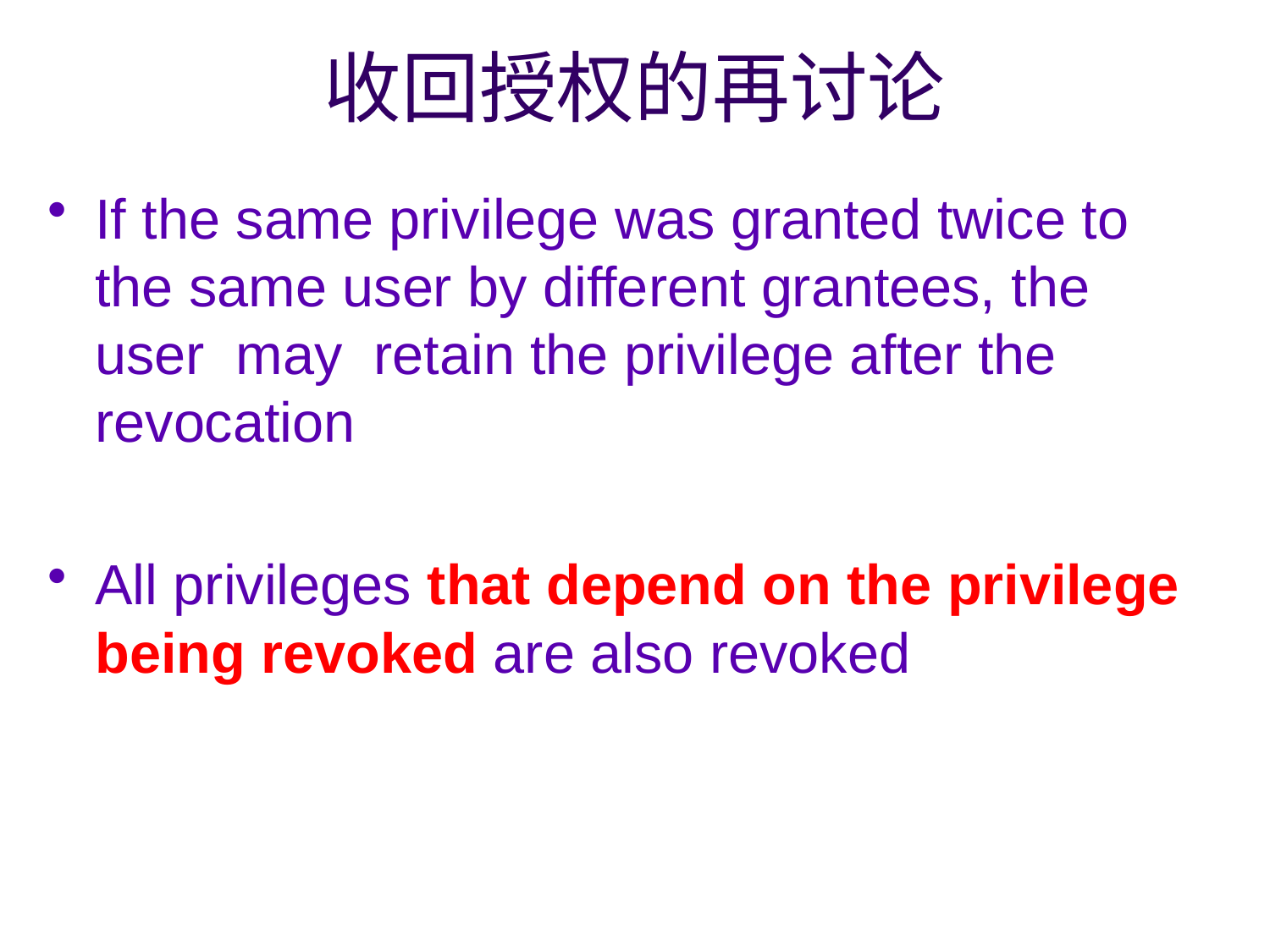

# 收回授权的再讨论
If the same privilege was granted twice to the same user by different grantees, the user  may  retain the privilege after the revocation

All privileges that depend on the privilege being revoked are also revoked